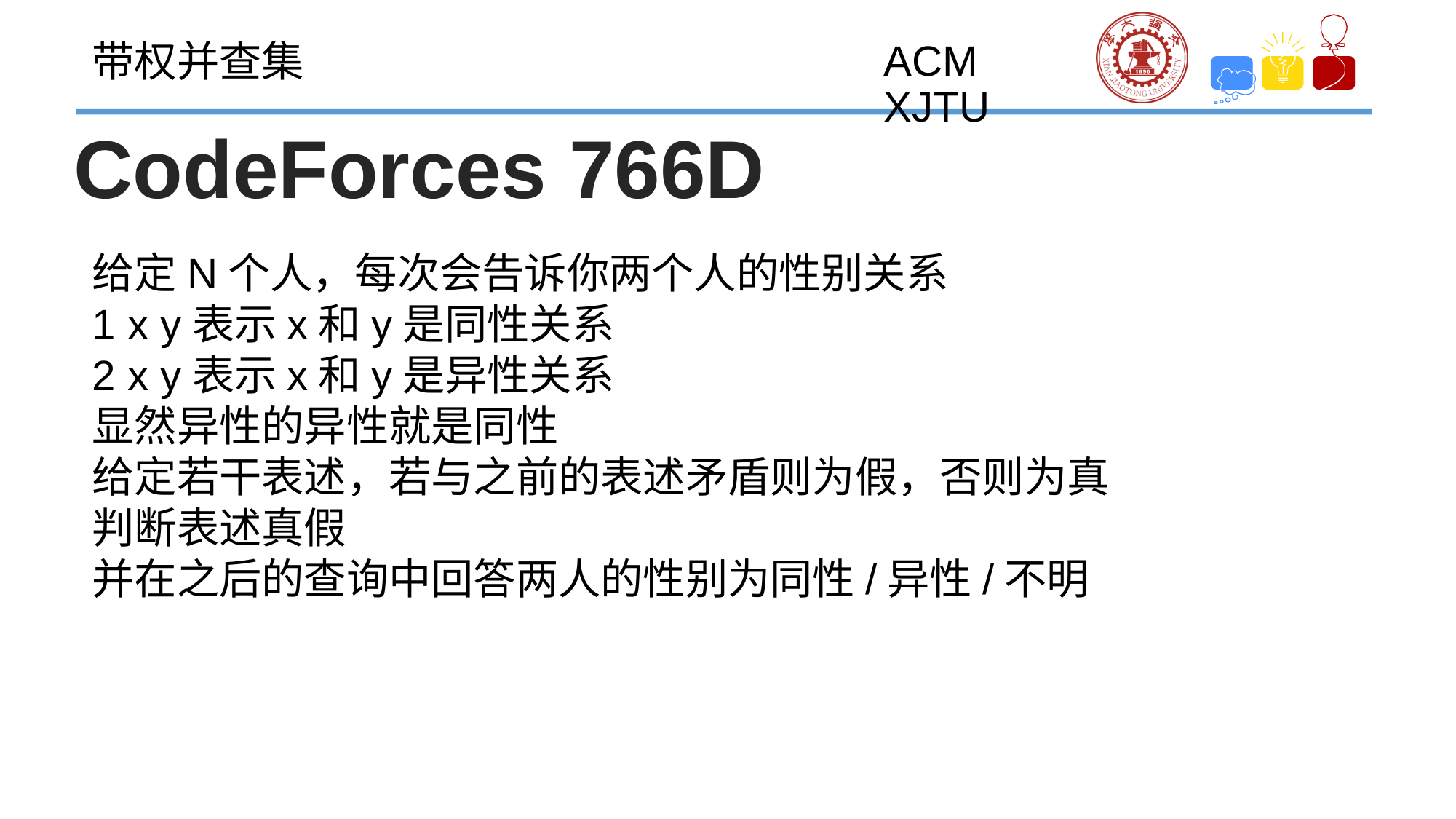

带权并查集
CodeForces 766D
给定N个人，每次会告诉你两个人的性别关系
1 x y表示x和y是同性关系
2 x y表示x和y是异性关系
显然异性的异性就是同性
给定若干表述，若与之前的表述矛盾则为假，否则为真
判断表述真假
并在之后的查询中回答两人的性别为同性/异性/不明